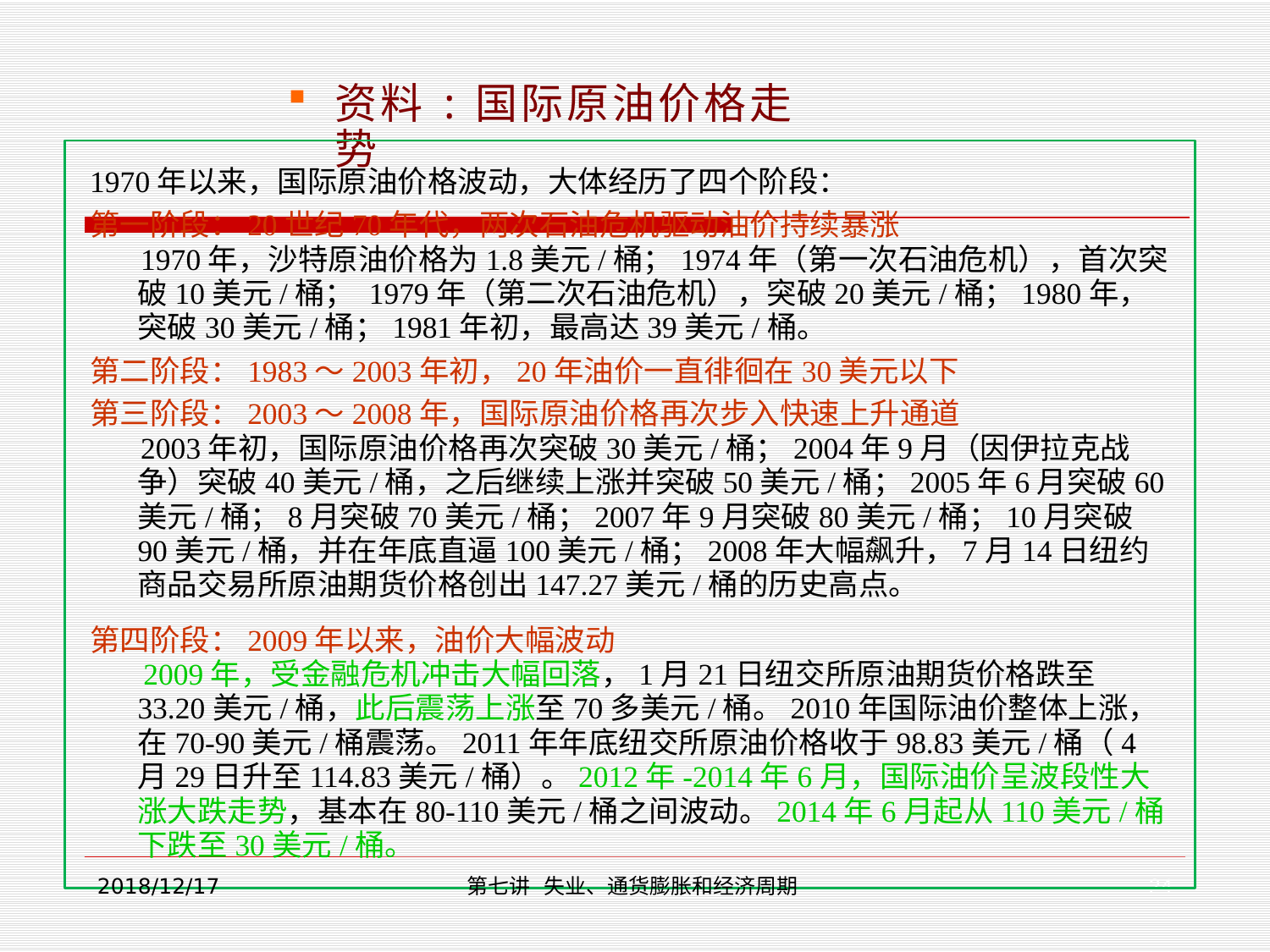

资料:国际原油价格走势
1970年以来，国际原油价格波动，大体经历了四个阶段：
第一阶段：20世纪70年代，两次石油危机驱动油价持续暴涨
　  1970年，沙特原油价格为1.8美元/桶；1974年（第一次石油危机），首次突破10美元/桶； 1979年（第二次石油危机），突破20美元/桶；1980年，突破30美元/桶；1981年初，最高达39美元/桶。
第二阶段：1983～2003年初，20年油价一直徘徊在30美元以下
第三阶段：2003～2008年，国际原油价格再次步入快速上升通道
　  2003年初，国际原油价格再次突破30美元/桶；2004年9月（因伊拉克战争）突破40美元/桶，之后继续上涨并突破50美元/桶；2005年6月突破60美元/桶；8月突破70美元/桶；2007年9月突破80美元/桶；10月突破90美元/桶，并在年底直逼100美元/桶；2008年大幅飙升，7月14日纽约商品交易所原油期货价格创出147.27美元/桶的历史高点。
第四阶段：2009年以来，油价大幅波动
       2009年，受金融危机冲击大幅回落，1月21日纽交所原油期货价格跌至33.20美元/桶，此后震荡上涨至70多美元/桶。2010年国际油价整体上涨，在70-90美元/桶震荡。2011年年底纽交所原油价格收于98.83美元/桶（4月29日升至114.83美元/桶）。2012年-2014年6月，国际油价呈波段性大涨大跌走势，基本在80-110美元/桶之间波动。2014年6月起从110美元/桶下跌至30美元/桶。
24
2018/12/17
第七讲   失业、通货膨胀和经济周期